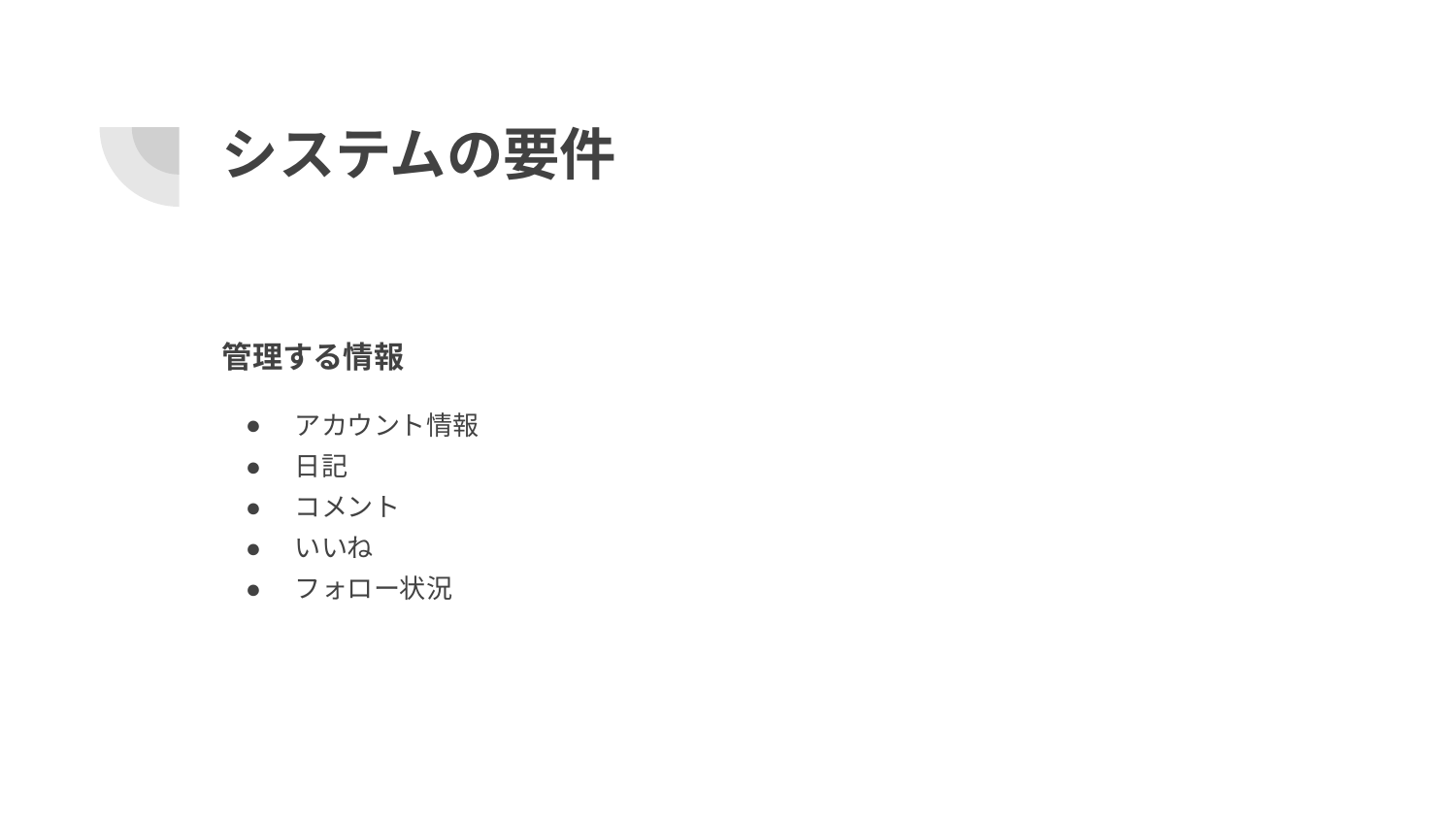

# システムの要件
管理する情報
アカウント情報
日記
コメント
いいね
フォロー状況